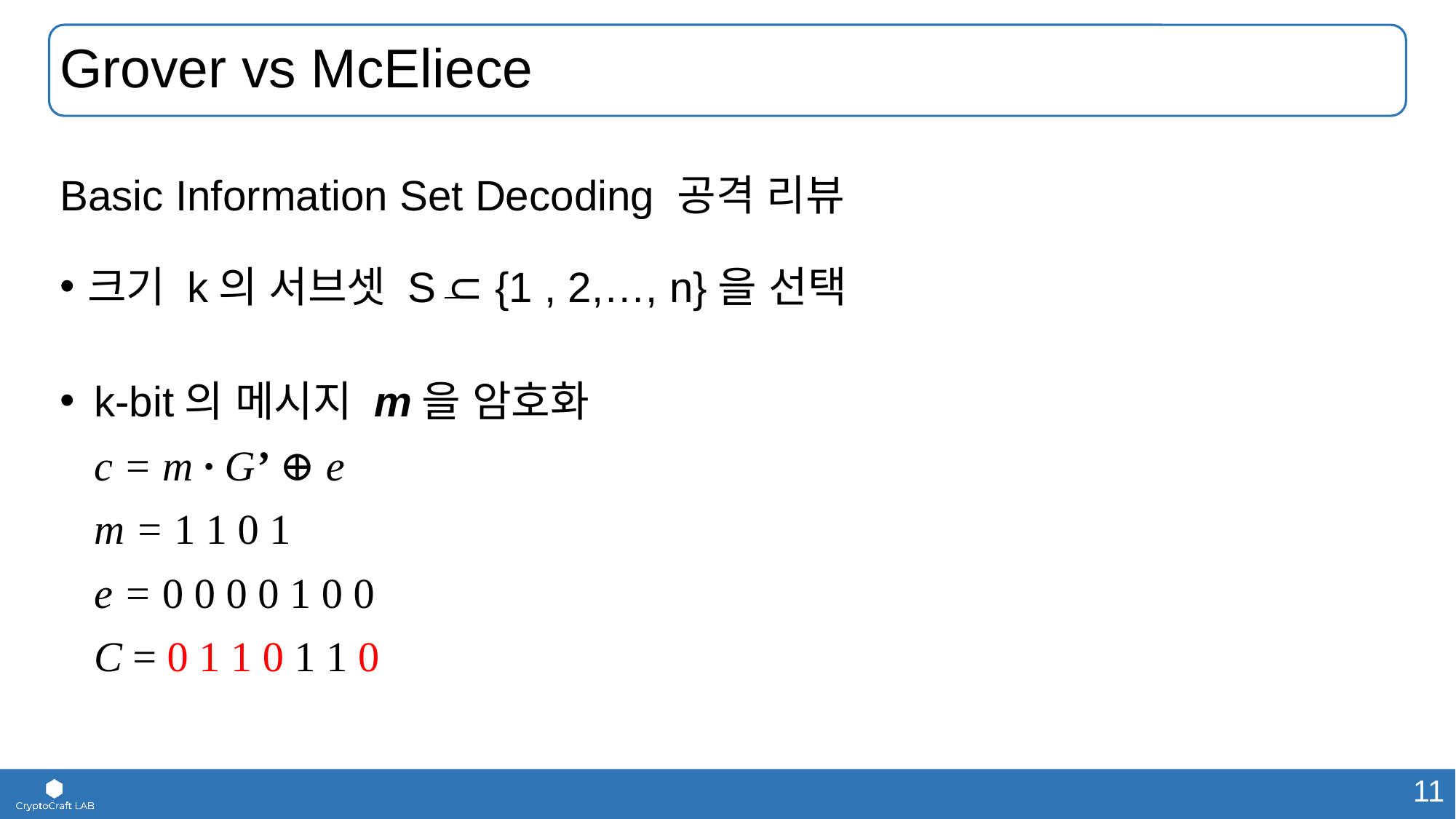

# Grover vs McEliece
Basic Information Set Decoding 공격 리뷰
크기 k의 서브셋 S ⊂ {1 , 2,…, n}을 선택

k-bit의 메시지 m을 암호화
c = m ∙ G’ ⊕ e
m = 1 1 0 1
e = 0 0 0 0 1 0 0
C = 0 1 1 0 1 1 0